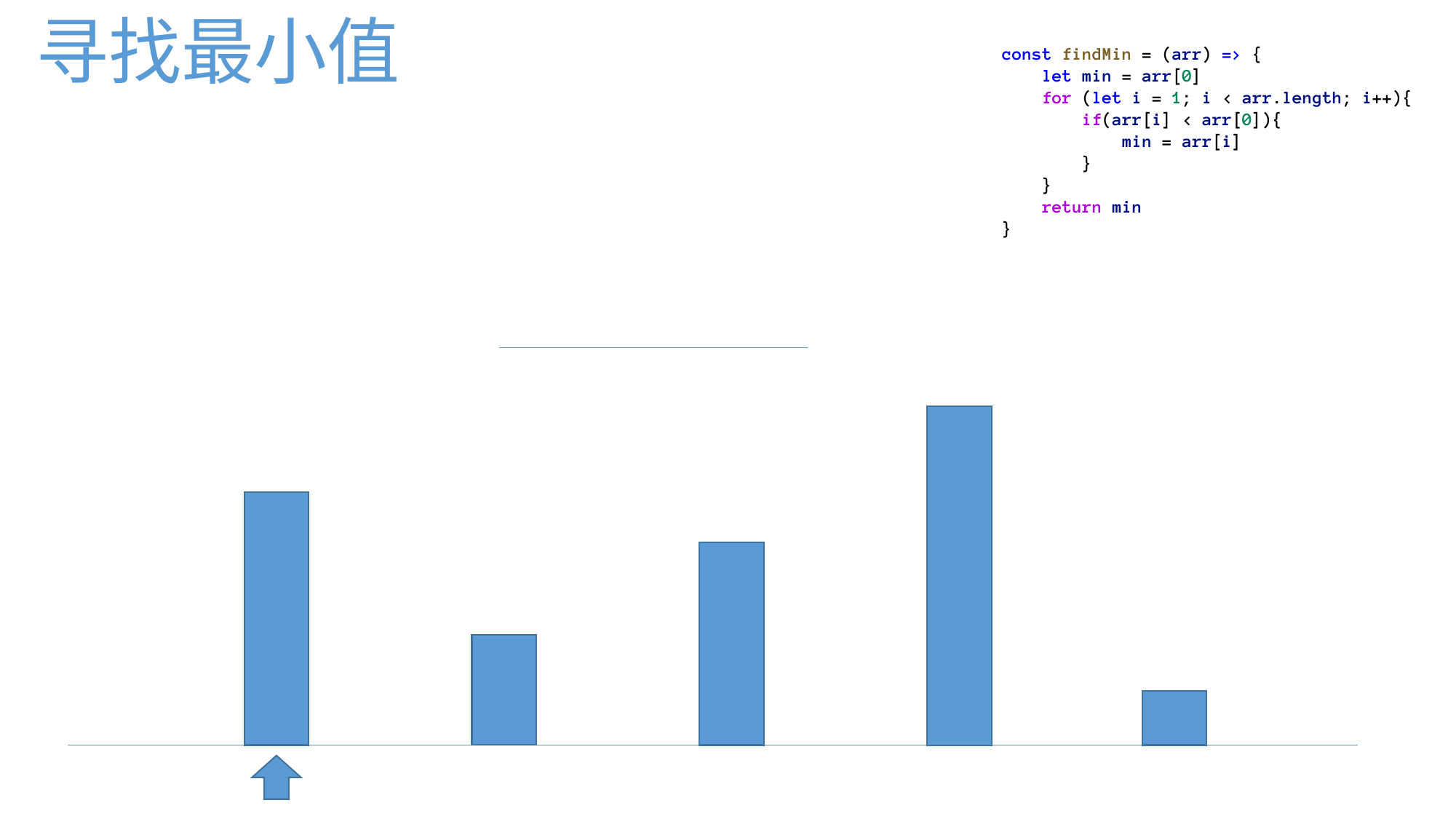

寻找最小值
const findMin = (arr) => {
    let min = arr[0]
    for (let i = 1; i < arr.length; i++){
        if(arr[i] < arr[0]){
            min = arr[i]
        }
    }
    return min
}